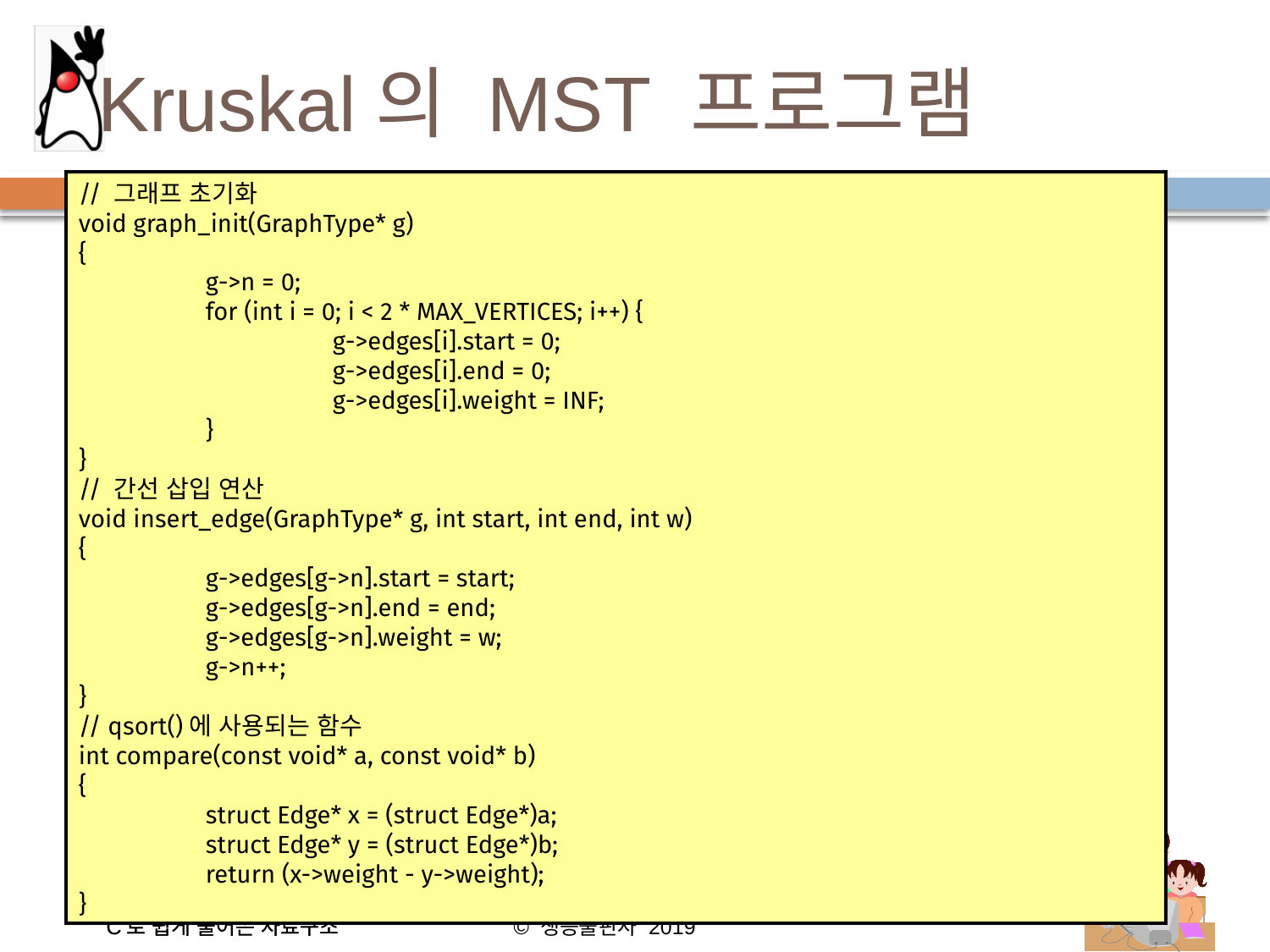

# Kruskal의 MST 프로그램
// 그래프 초기화
void graph_init(GraphType* g)
{
	g->n = 0;
	for (int i = 0; i < 2 * MAX_VERTICES; i++) {
		g->edges[i].start = 0;
		g->edges[i].end = 0;
		g->edges[i].weight = INF;
	}
}
// 간선 삽입 연산
void insert_edge(GraphType* g, int start, int end, int w)
{
	g->edges[g->n].start = start;
	g->edges[g->n].end = end;
	g->edges[g->n].weight = w;
	g->n++;
}
// qsort()에 사용되는 함수
int compare(const void* a, const void* b)
{
	struct Edge* x = (struct Edge*)a;
	struct Edge* y = (struct Edge*)b;
	return (x->weight - y->weight);
}